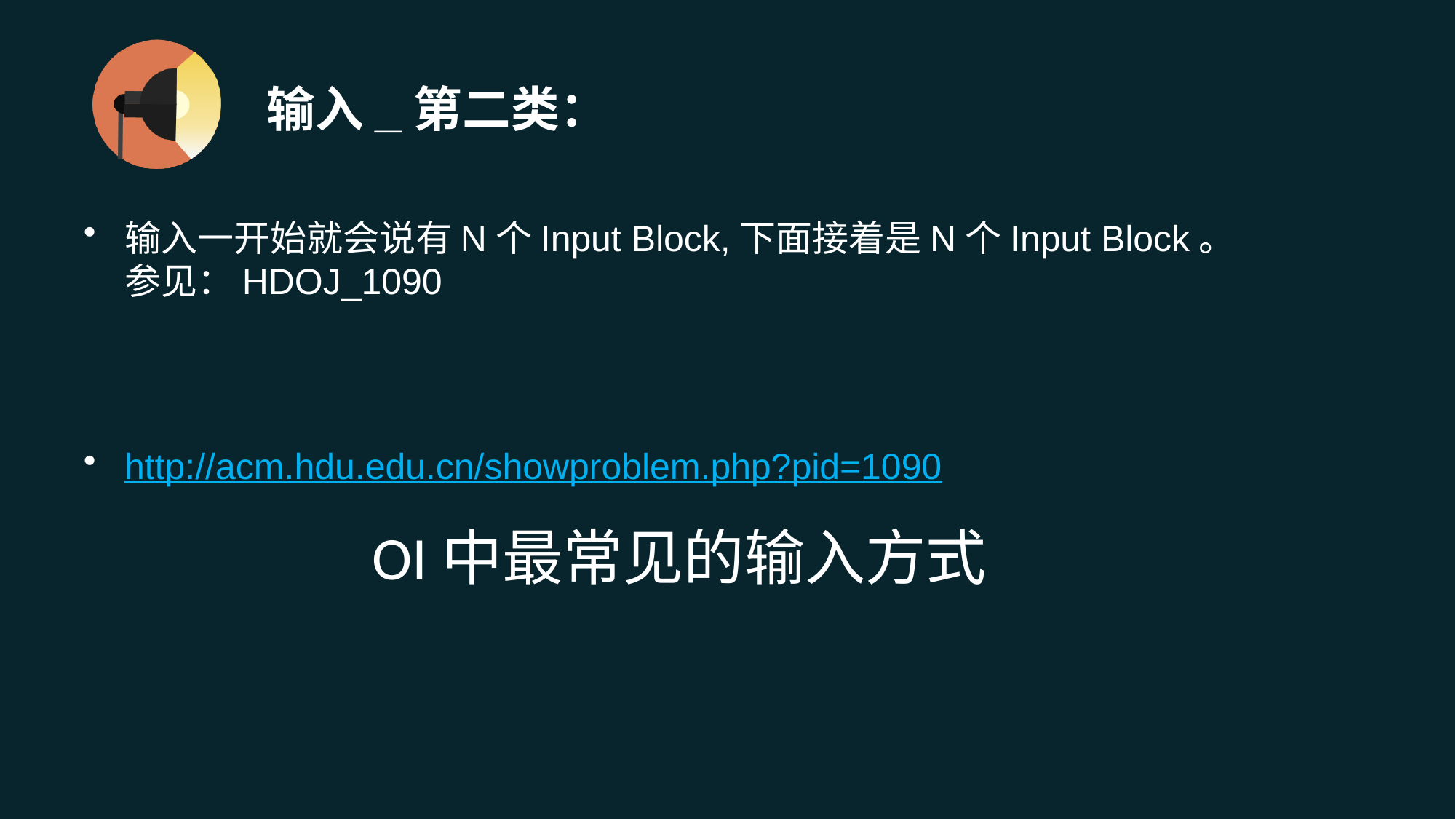

# 输入_第二类：
输入一开始就会说有N个Input Block,下面接着是N个Input Block。
参见：HDOJ_1090

http://acm.hdu.edu.cn/showproblem.php?pid=1090

OI中最常见的输入方式